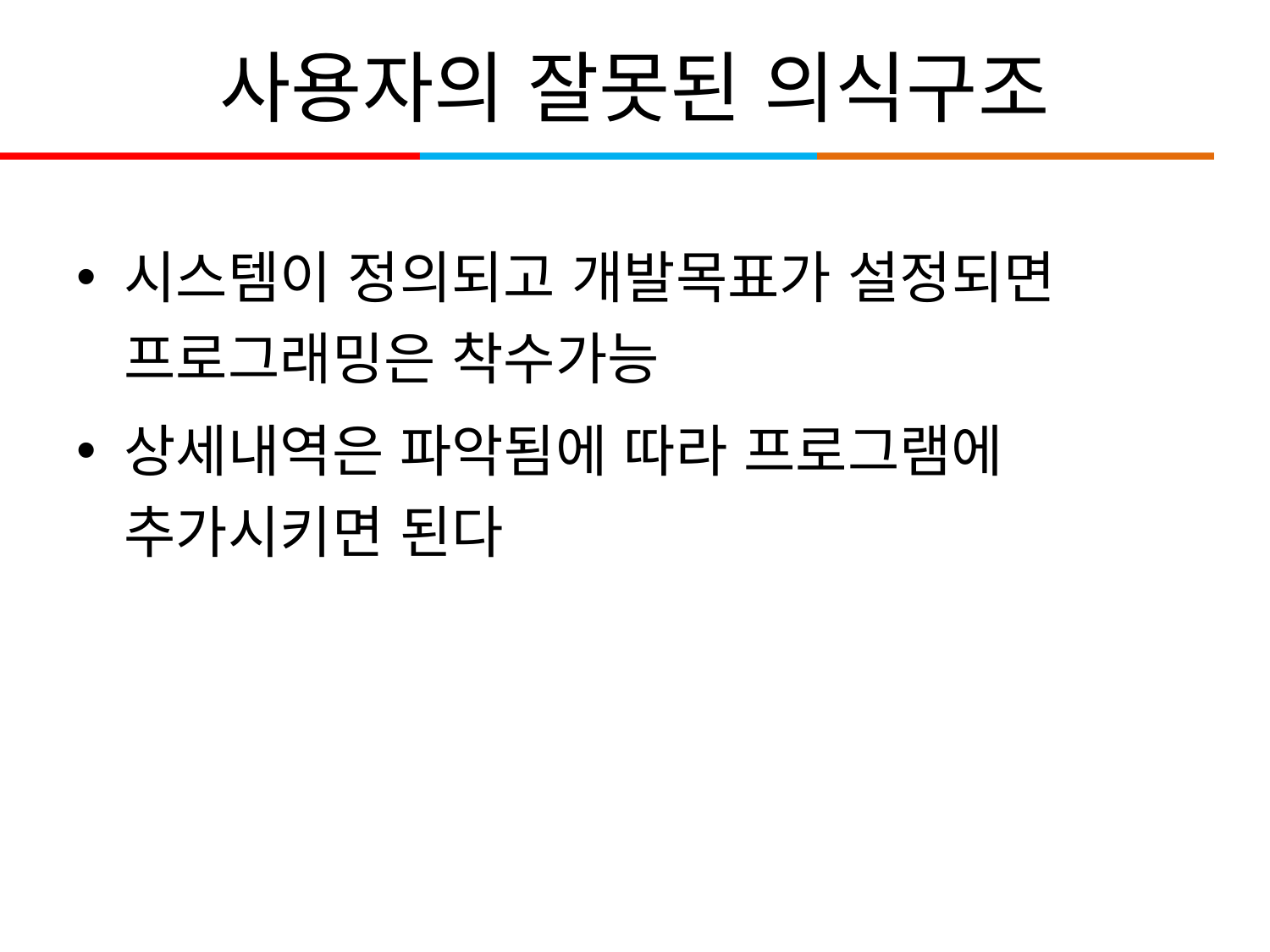

# 사용자의 잘못된 의식구조
시스템이 정의되고 개발목표가 설정되면 프로그래밍은 착수가능
상세내역은 파악됨에 따라 프로그램에 추가시키면 된다
15